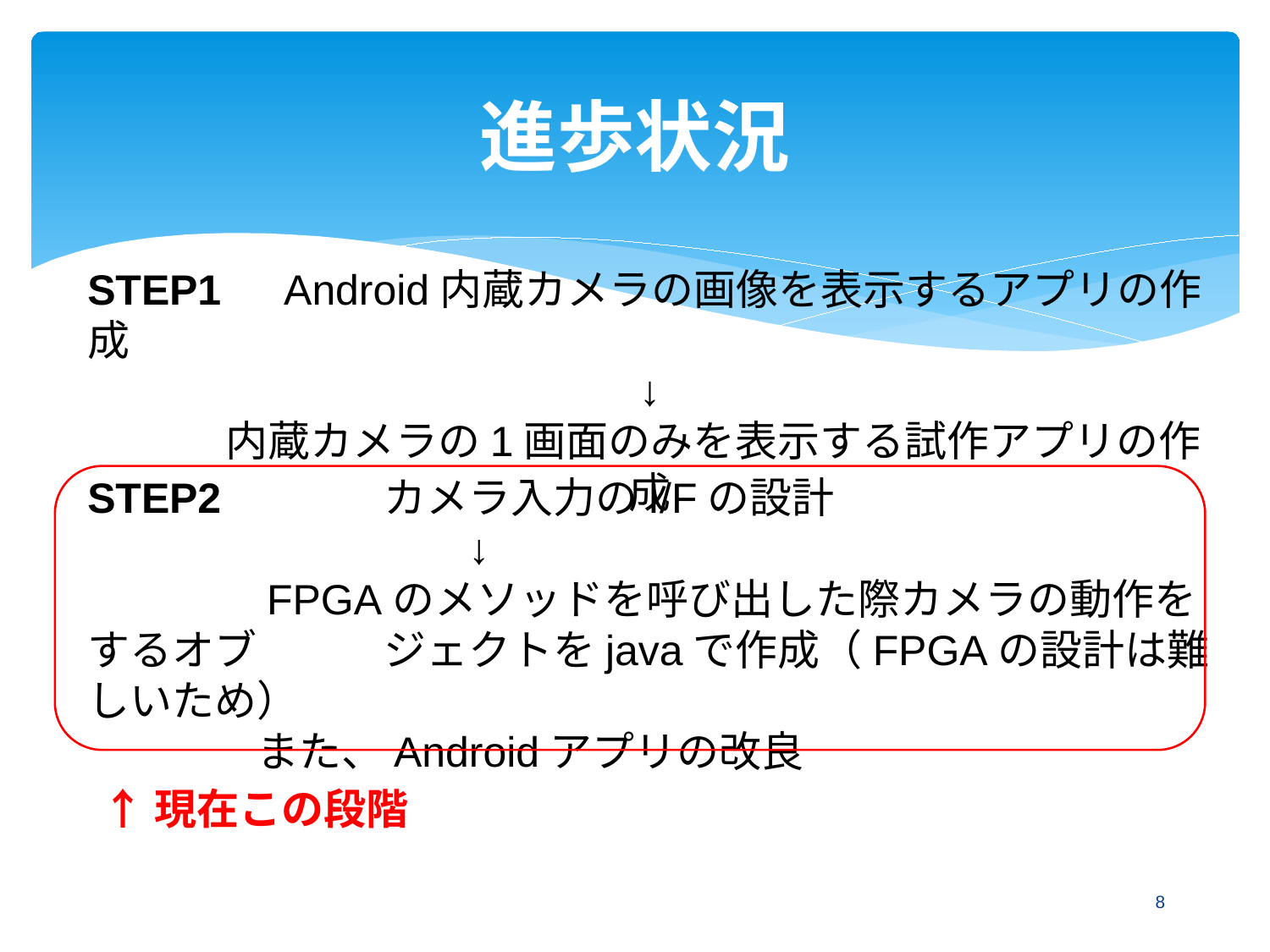

# 進歩状況
STEP1　Android内蔵カメラの画像を表示するアプリの作成
↓
　　　内蔵カメラの1画面のみを表示する試作アプリの作成
STEP2	　カメラ入力のI/Fの設計
			↓
	　FPGAのメソッドを呼び出した際カメラの動作をするオブ	　ジェクトをjavaで作成（FPGAの設計は難しいため）
	　また、Androidアプリの改良

↑現在この段階
8